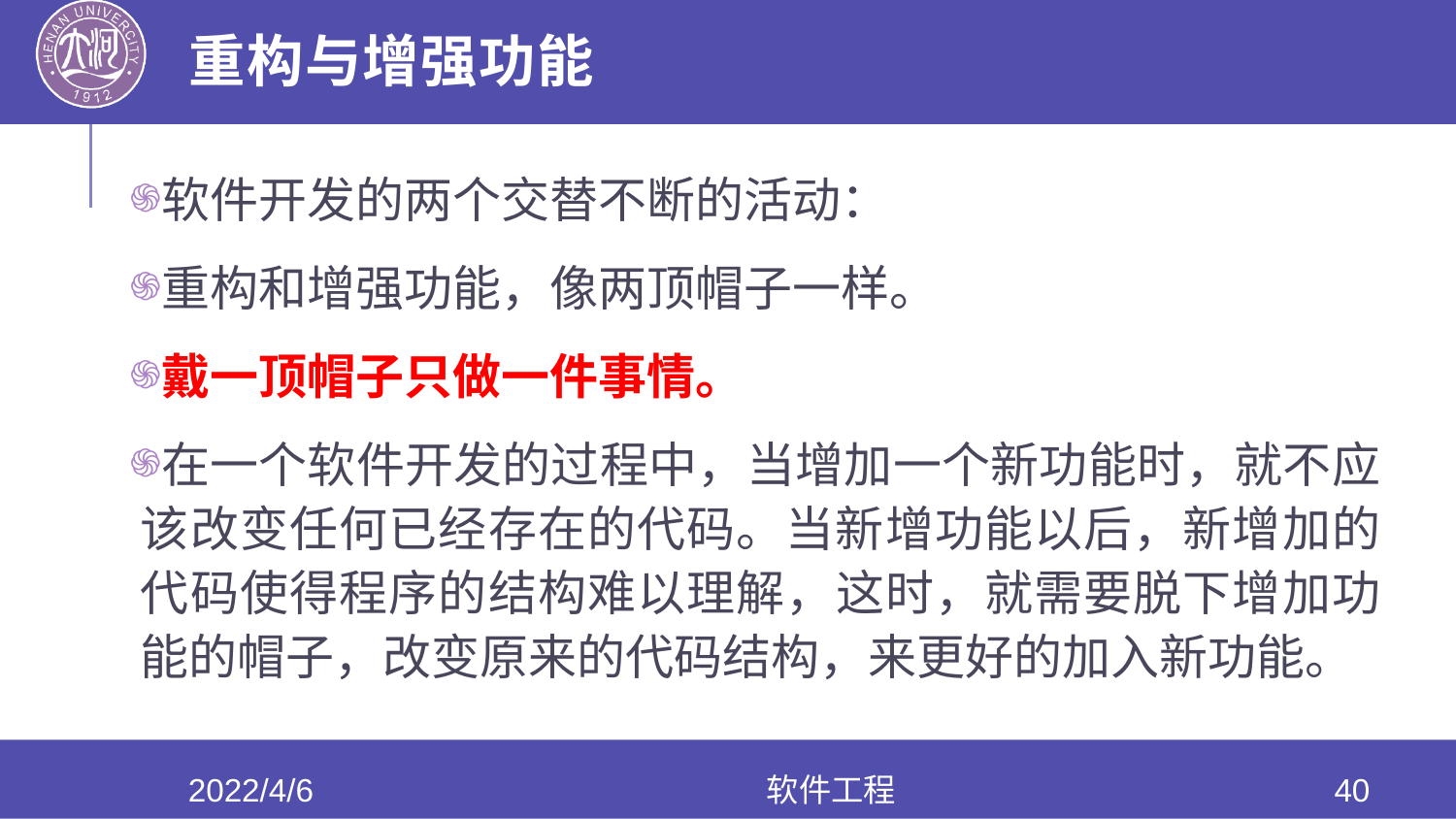

# 重构与增强功能
软件开发的两个交替不断的活动：
重构和增强功能，像两顶帽子一样。
戴一顶帽子只做一件事情。
在一个软件开发的过程中，当增加一个新功能时，就不应该改变任何已经存在的代码。当新增功能以后，新增加的代码使得程序的结构难以理解，这时，就需要脱下增加功能的帽子，改变原来的代码结构，来更好的加入新功能。
2022/4/6
软件工程
40